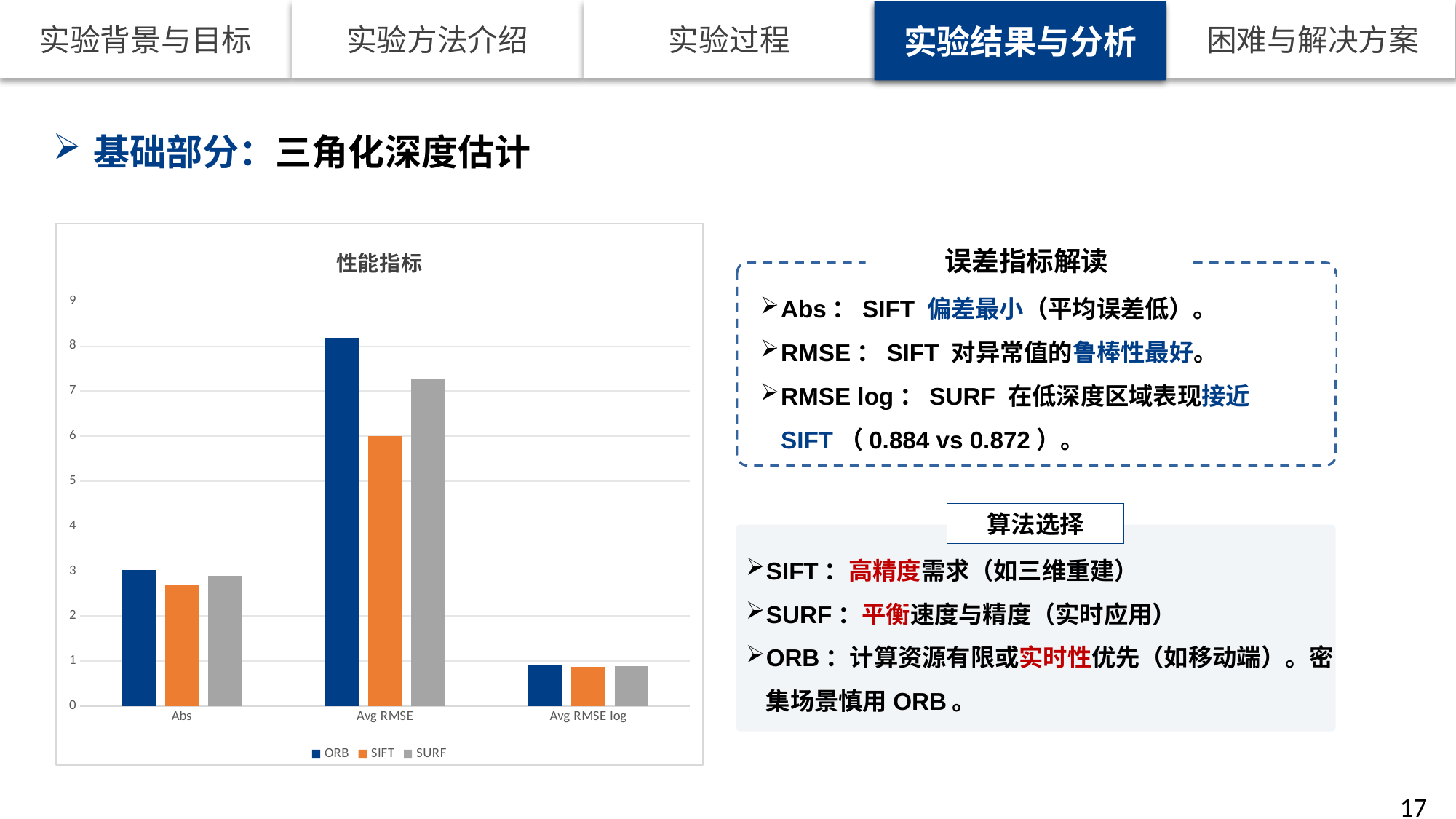

实验结果与分析
基础部分：三角化深度估计

### Chart: 性能指标

| Category | ORB | SIFT | SURF |
|---|---|---|---|
| Abs | 3.024 | 2.682 | 2.896 |
| Avg RMSE | 8.182 | 5.999 | 7.275 |
| Avg RMSE log | 0.907 | 0.872 | 0.884 |
误差指标解读

Abs：SIFT 偏差最小（平均误差低）。
RMSE：SIFT 对异常值的鲁棒性最好。
RMSE log：SURF 在低深度区域表现接近 SIFT（0.884 vs 0.872）。
算法选择
SIFT：高精度需求（如三维重建）
SURF：平衡速度与精度（实时应用）
ORB：计算资源有限或实时性优先（如移动端）。密集场景慎用ORB。
17